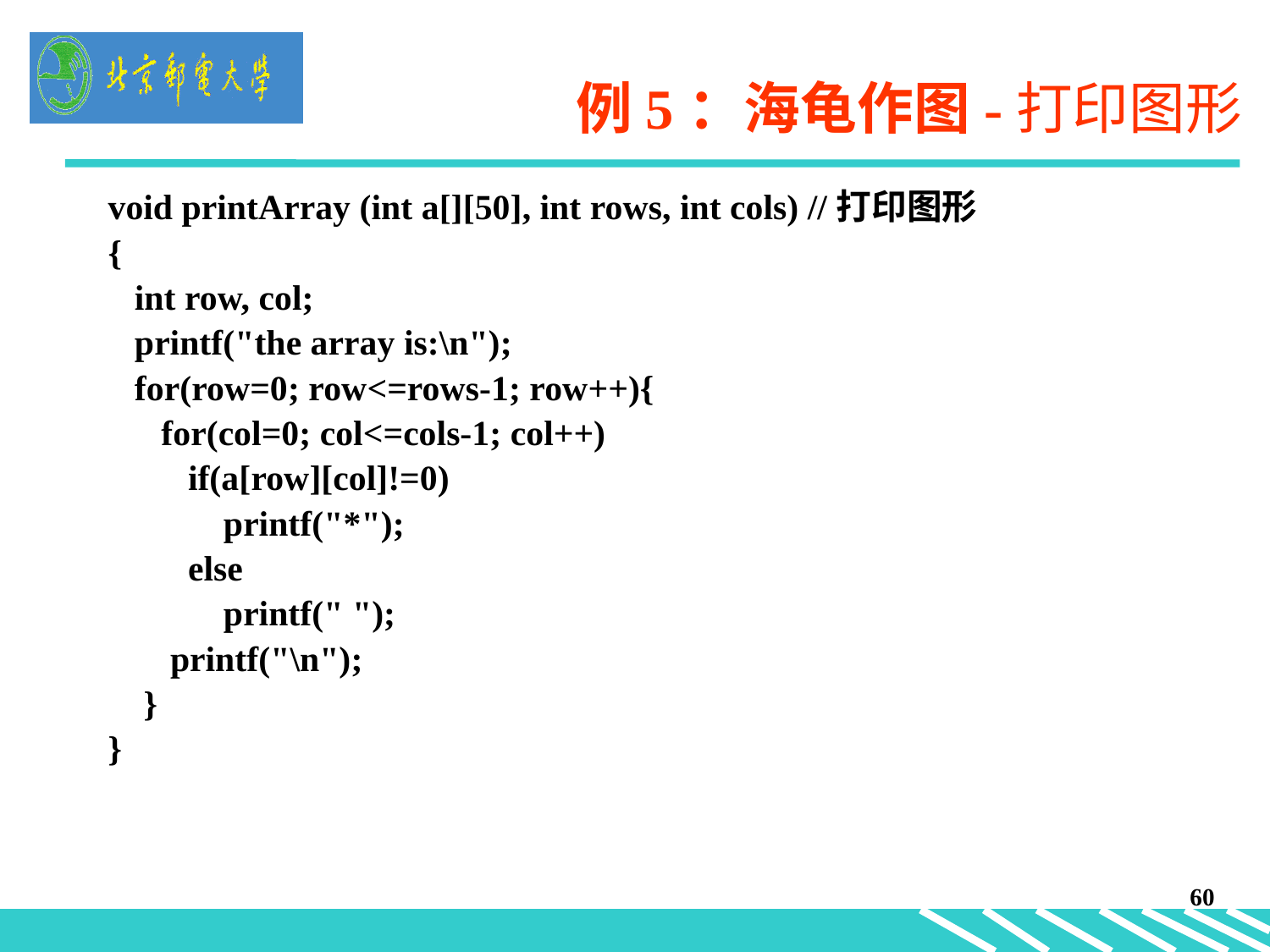

# 例5：海龟作图-打印图形
void printArray (int a[][50], int rows, int cols) //打印图形
{
   int row, col;
   printf("the array is:\n");
   for(row=0; row<=rows-1; row++){
      for(col=0; col<=cols-1; col++)
         if(a[row][col]!=0)
             printf("*");
         else
             printf(" ");
       printf("\n");
    }
}
60